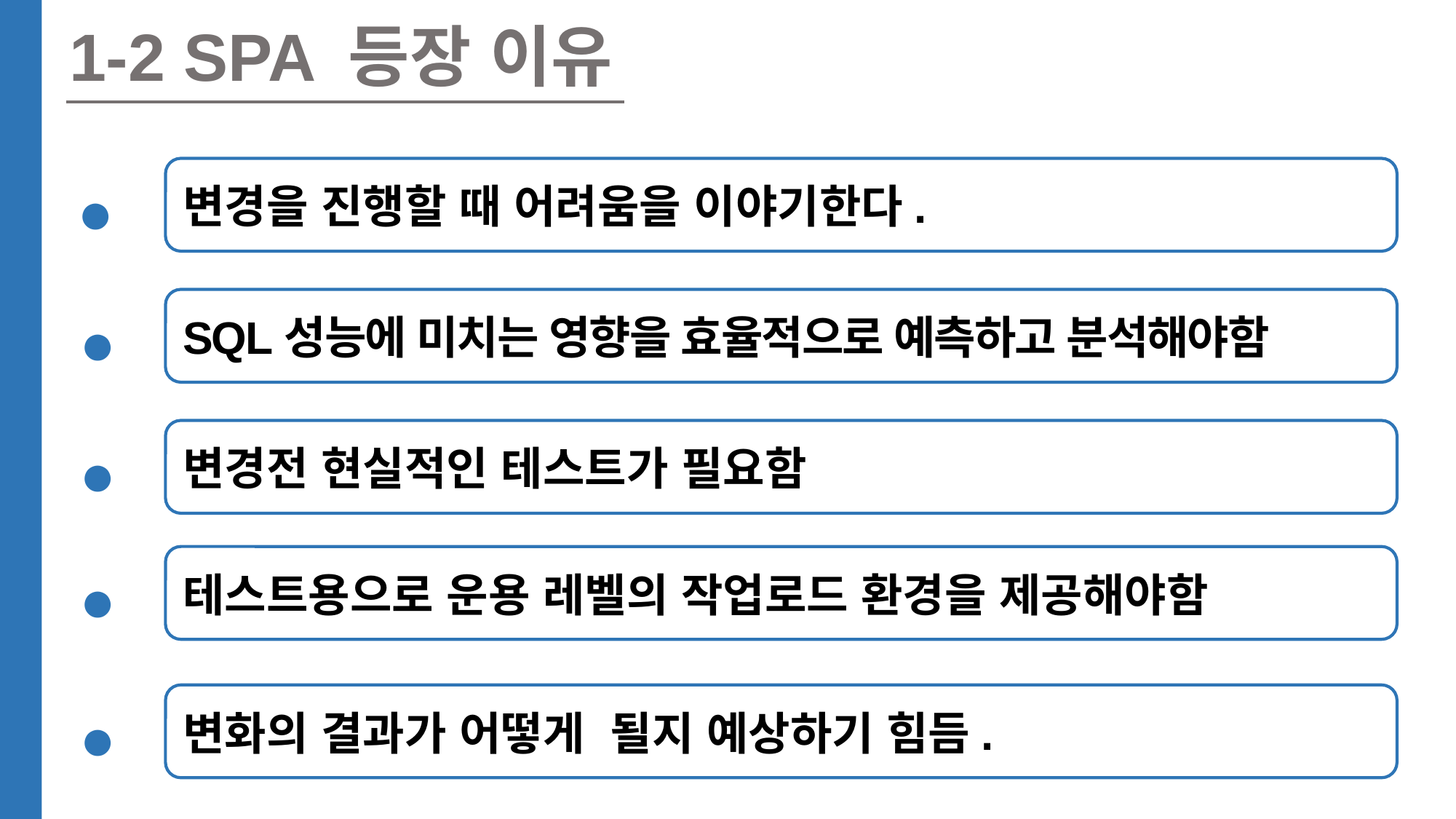

1-2 SPA 등장 이유
●
변경을 진행할 때 어려움을 이야기한다.
●
SQL성능에 미치는 영향을 효율적으로 예측하고 분석해야함

●
변경전 현실적인 테스트가 필요함
●
테스트용으로 운용 레벨의 작업로드 환경을 제공해야함
●
변화의 결과가 어떻게  될지 예상하기 힘듬.